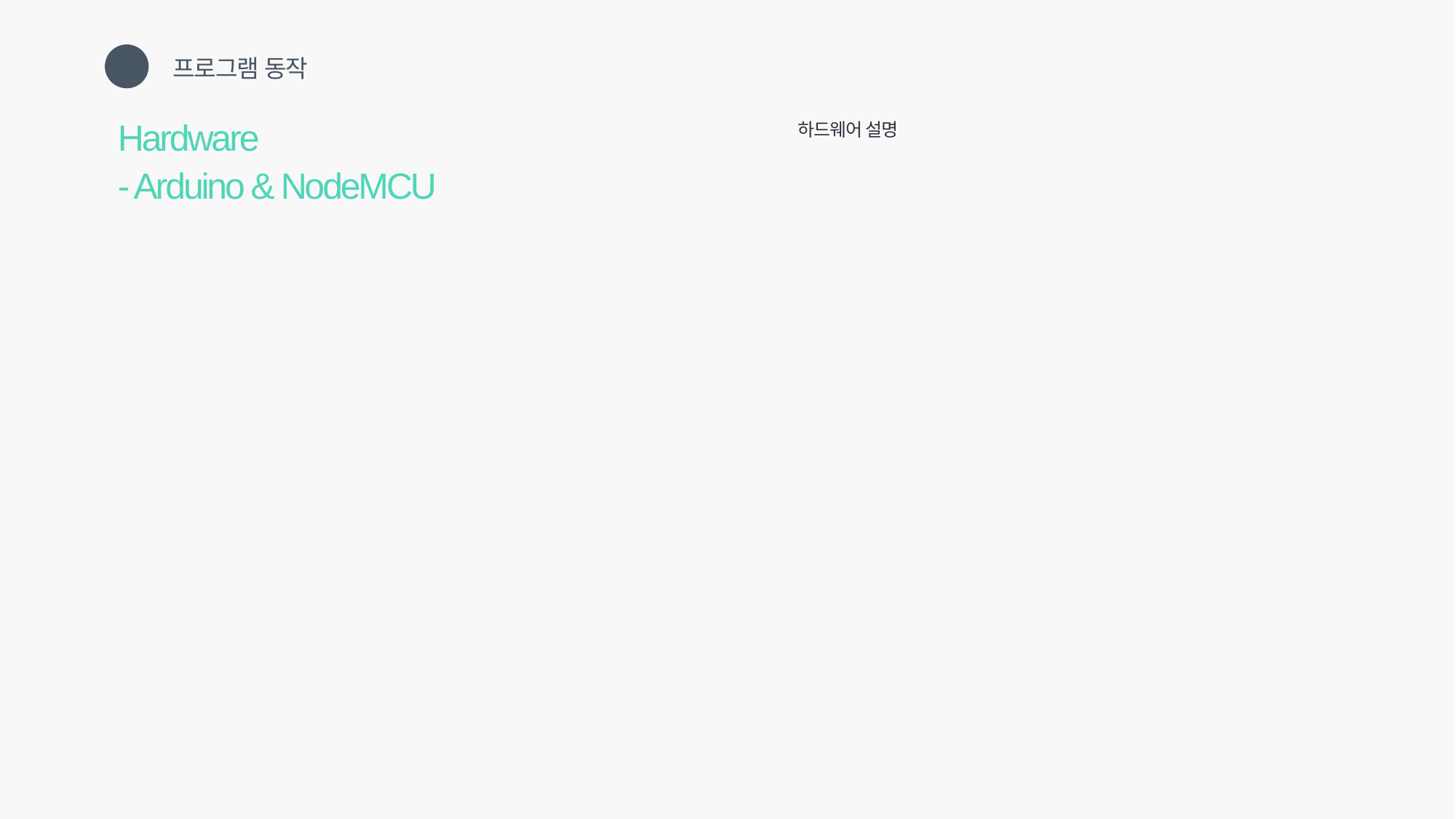

프로그램 동작
03
Hardware
- Arduino & NodeMCU
하드웨어 설명